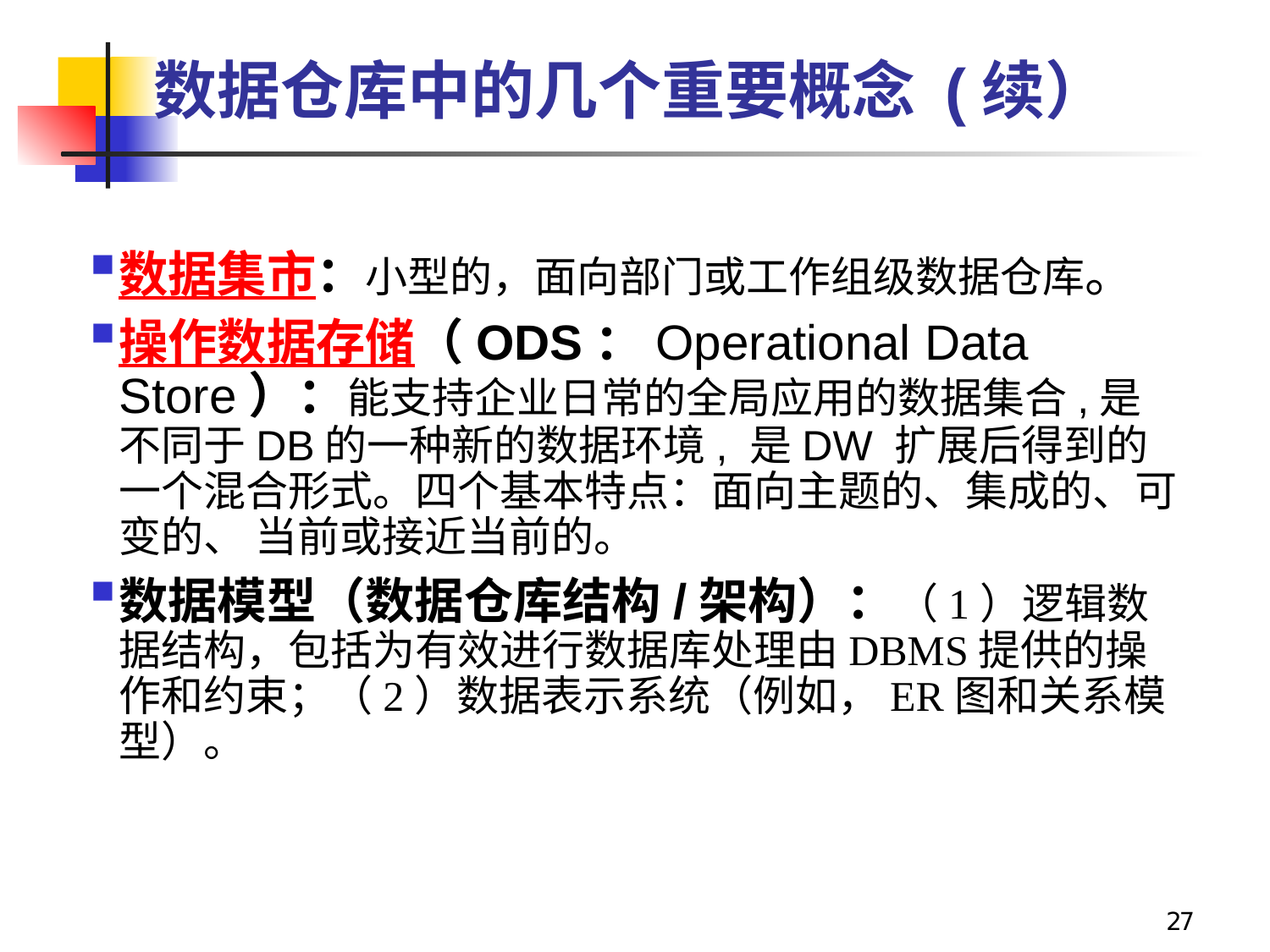

数据仓库中的几个重要概念 (续）
数据集市：小型的，面向部门或工作组级数据仓库。
操作数据存储（ODS：Operational Data Store）：能支持企业日常的全局应用的数据集合,是不同于DB的一种新的数据环境, 是DW 扩展后得到的一个混合形式。四个基本特点：面向主题的、集成的、可变的、 当前或接近当前的。
数据模型（数据仓库结构/架构）：（1）逻辑数据结构，包括为有效进行数据库处理由DBMS提供的操作和约束；（2）数据表示系统（例如，ER图和关系模型）。
27